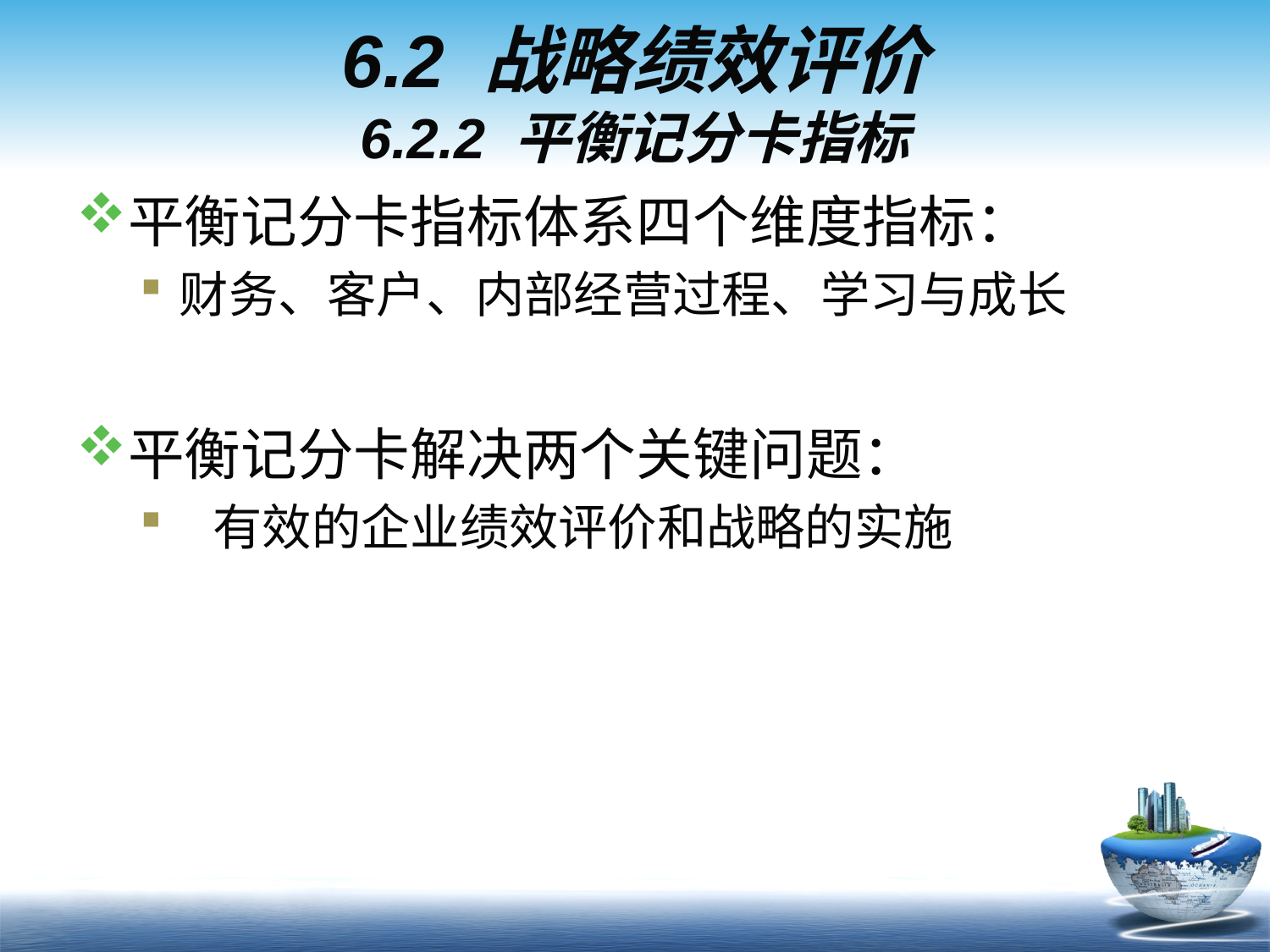

# 6.2 战略绩效评价 6.2.2 平衡记分卡指标
平衡记分卡指标体系四个维度指标：
财务、客户、内部经营过程、学习与成长

平衡记分卡解决两个关键问题：
  有效的企业绩效评价和战略的实施